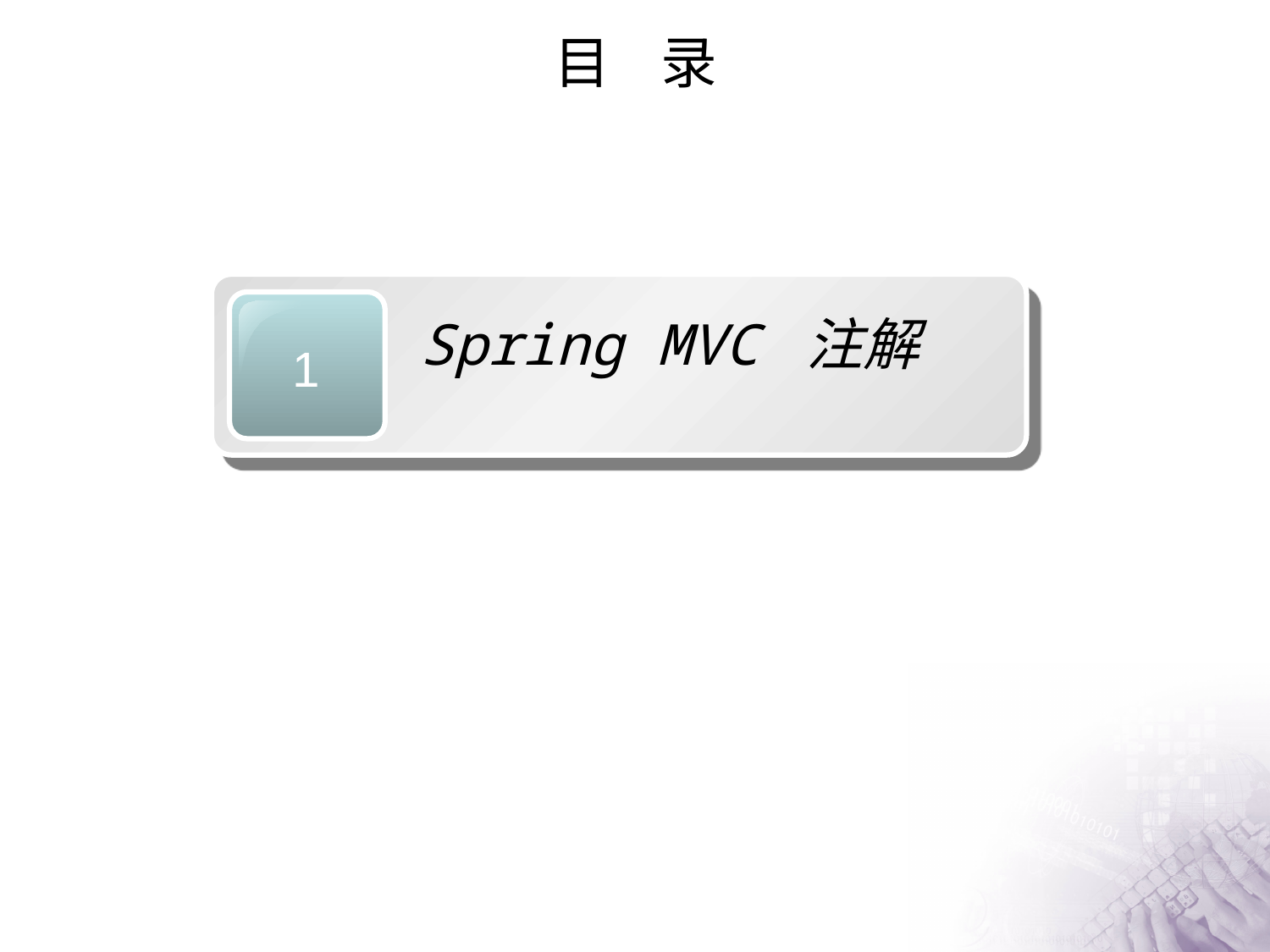

目    录
#

1
Spring MVC 注解